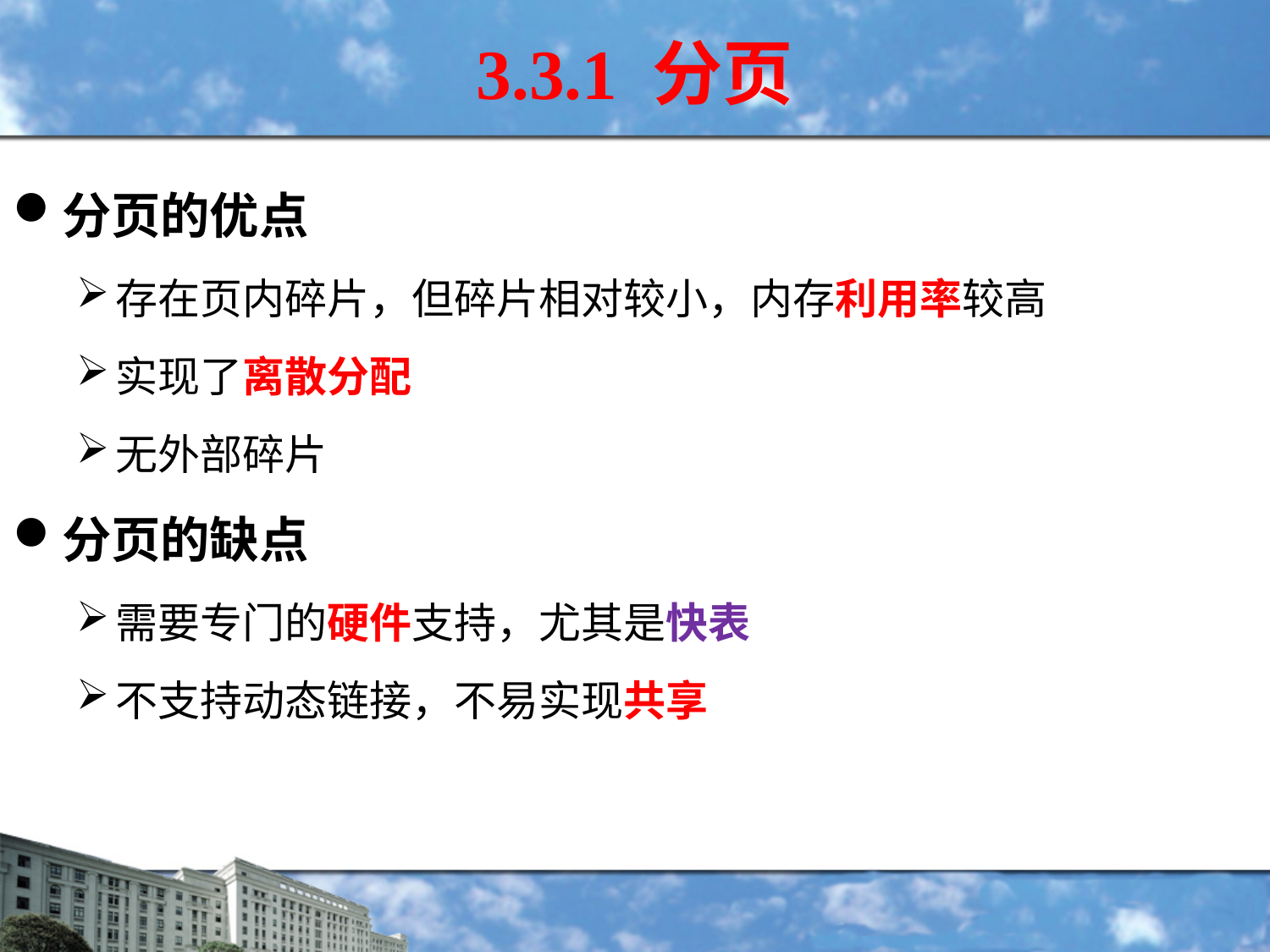

3.3.1 分页
分页的优点
存在页内碎片，但碎片相对较小，内存利用率较高
实现了离散分配
无外部碎片
分页的缺点
需要专门的硬件支持，尤其是快表
不支持动态链接，不易实现共享